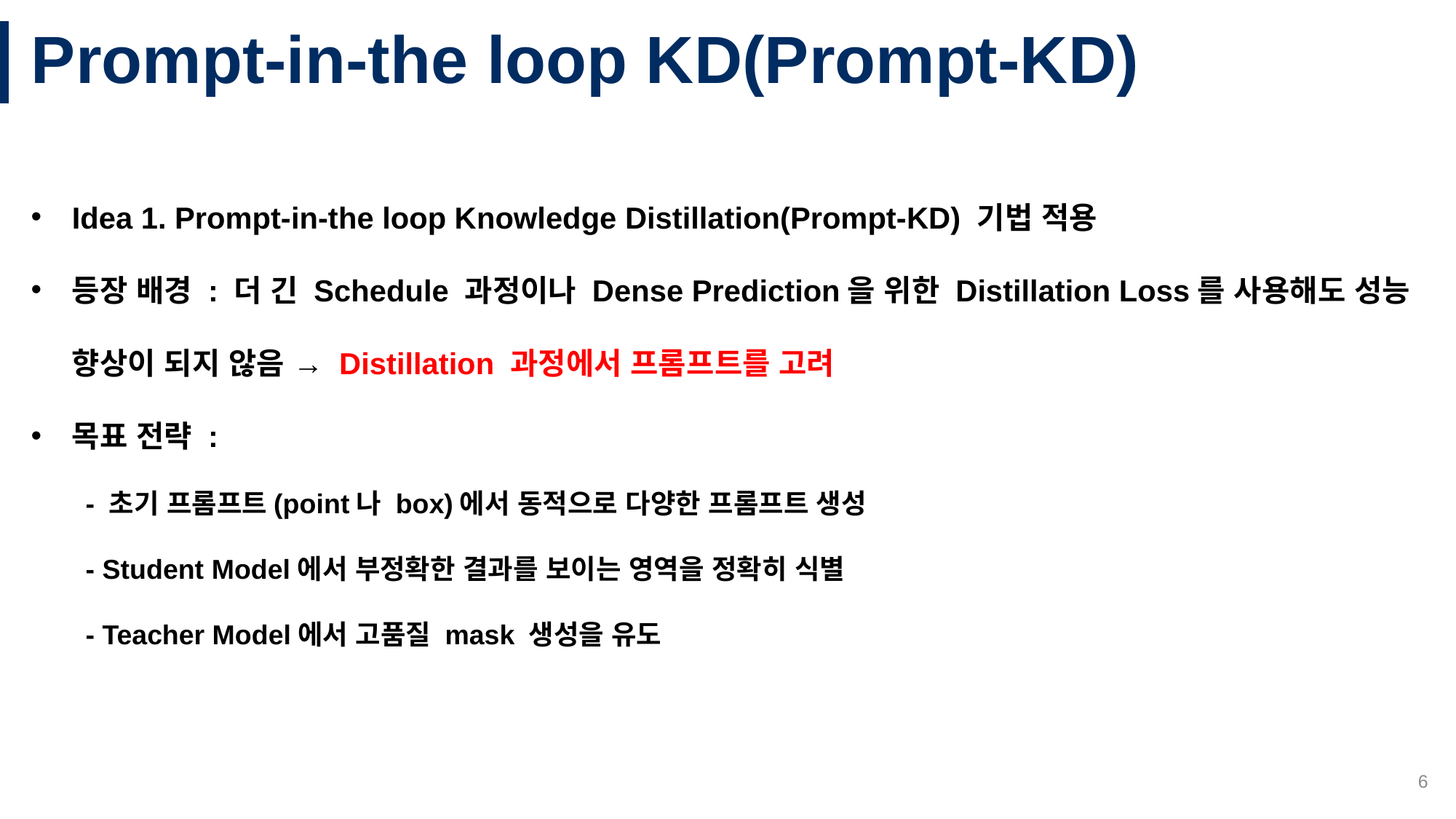

# Prompt-in-the loop KD(Prompt-KD)
Idea 1. Prompt-in-the loop Knowledge Distillation(Prompt-KD) 기법 적용
등장 배경 : 더 긴 Schedule 과정이나 Dense Prediction을 위한 Distillation Loss를 사용해도 성능 향상이 되지 않음 → Distillation 과정에서 프롬프트를 고려
목표 전략 :
- 초기 프롬프트(point나 box)에서 동적으로 다양한 프롬프트 생성
- Student Model에서 부정확한 결과를 보이는 영역을 정확히 식별
- Teacher Model에서 고품질 mask 생성을 유도
6